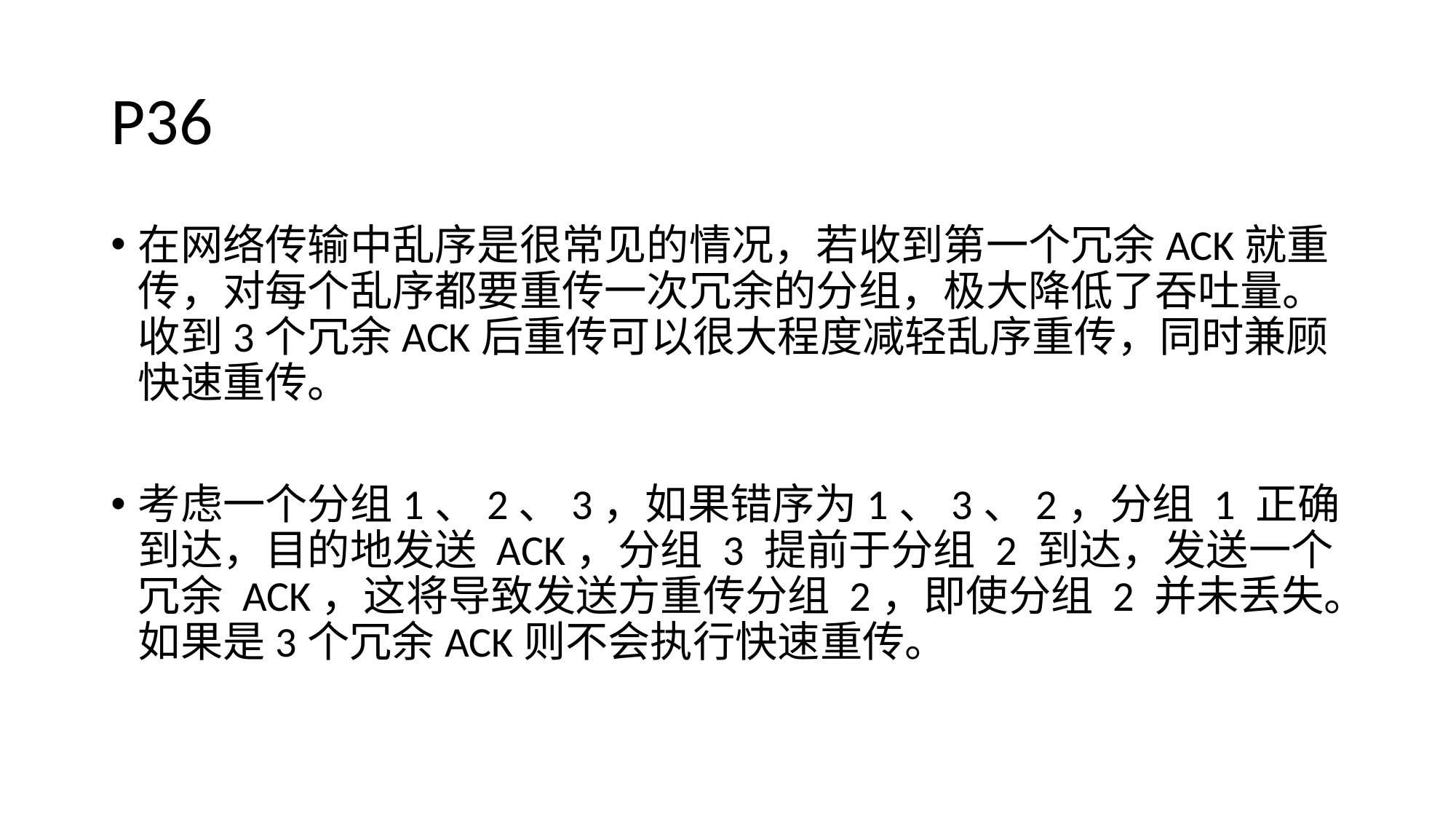

# P36
在网络传输中乱序是很常见的情况，若收到第一个冗余ACK就重传，对每个乱序都要重传一次冗余的分组，极大降低了吞吐量。收到3个冗余ACK后重传可以很大程度减轻乱序重传，同时兼顾快速重传。

考虑一个分组1、2、3，如果错序为1、3、2，分组 1 正确到达，目的地发送 ACK，分组 3 提前于分组 2 到达，发送一个冗余 ACK，这将导致发送方重传分组 2，即使分组 2 并未丢失。如果是3个冗余ACK则不会执行快速重传。